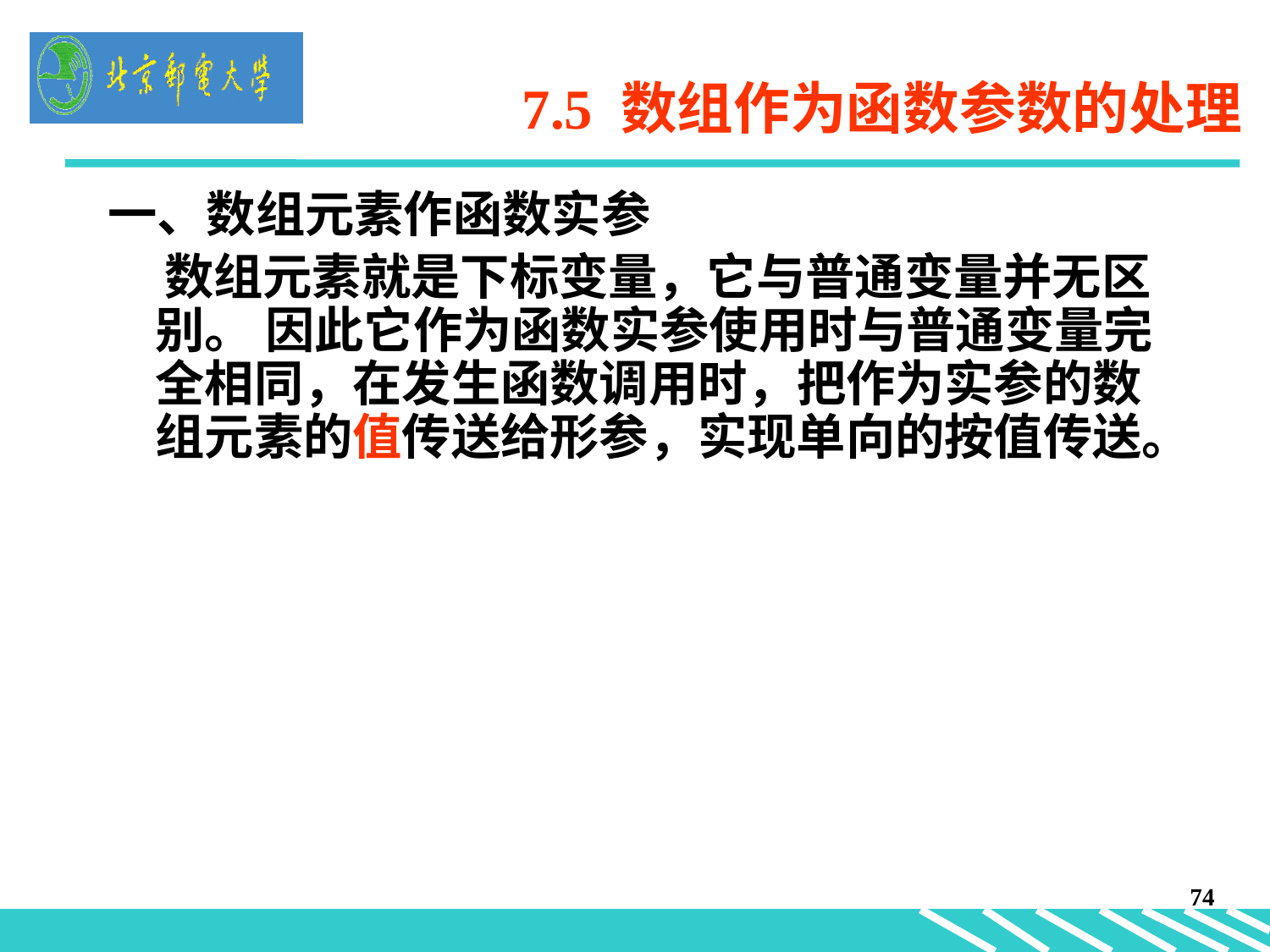

# 7.5 数组作为函数参数的处理
一、数组元素作函数实参
    数组元素就是下标变量，它与普通变量并无区别。 因此它作为函数实参使用时与普通变量完全相同，在发生函数调用时，把作为实参的数组元素的值传送给形参，实现单向的按值传送。
74